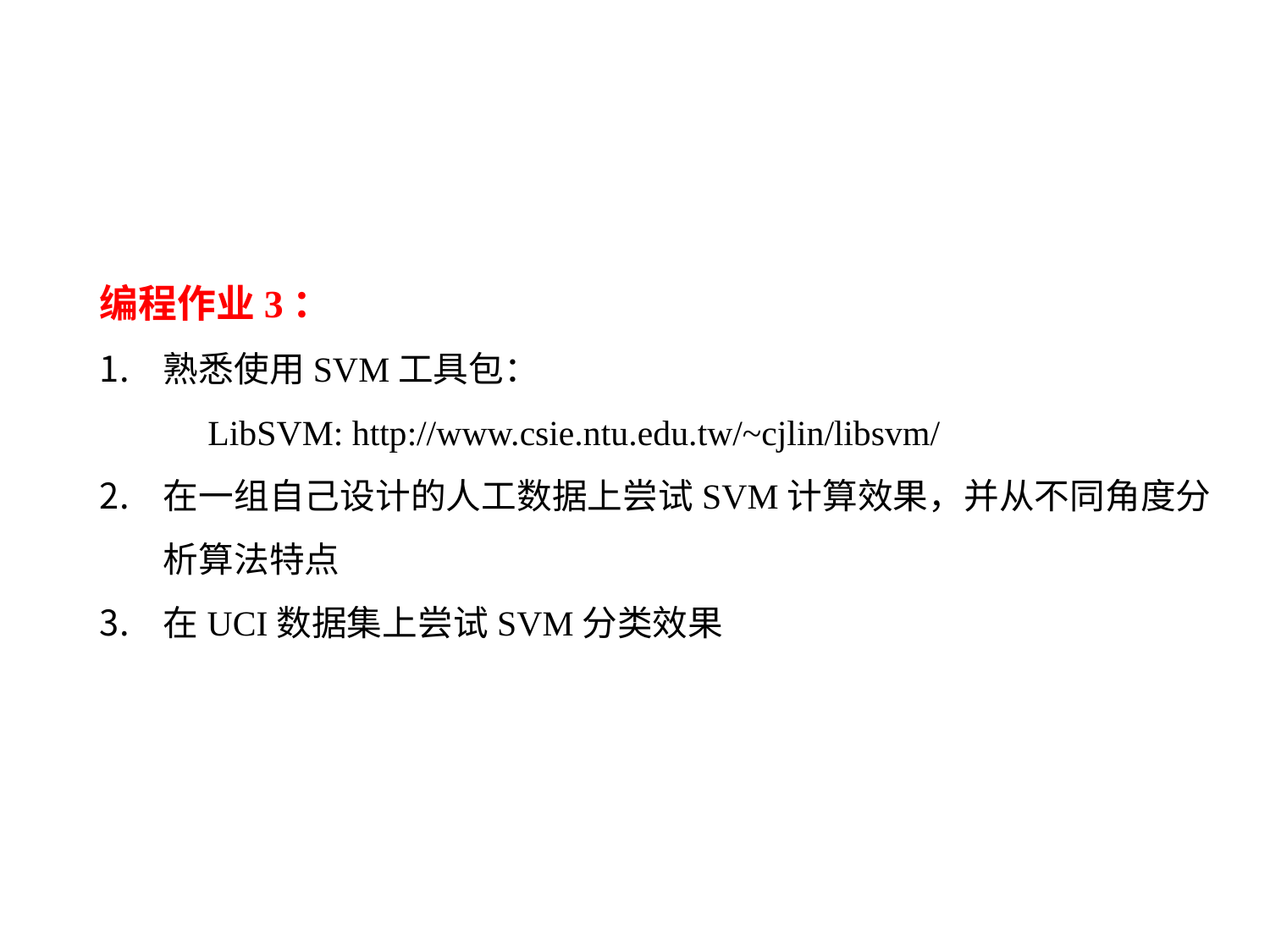

编程作业3：
熟悉使用SVM工具包：
     LibSVM: http://www.csie.ntu.edu.tw/~cjlin/libsvm/
在一组自己设计的人工数据上尝试SVM计算效果，并从不同角度分析算法特点
在UCI数据集上尝试SVM分类效果